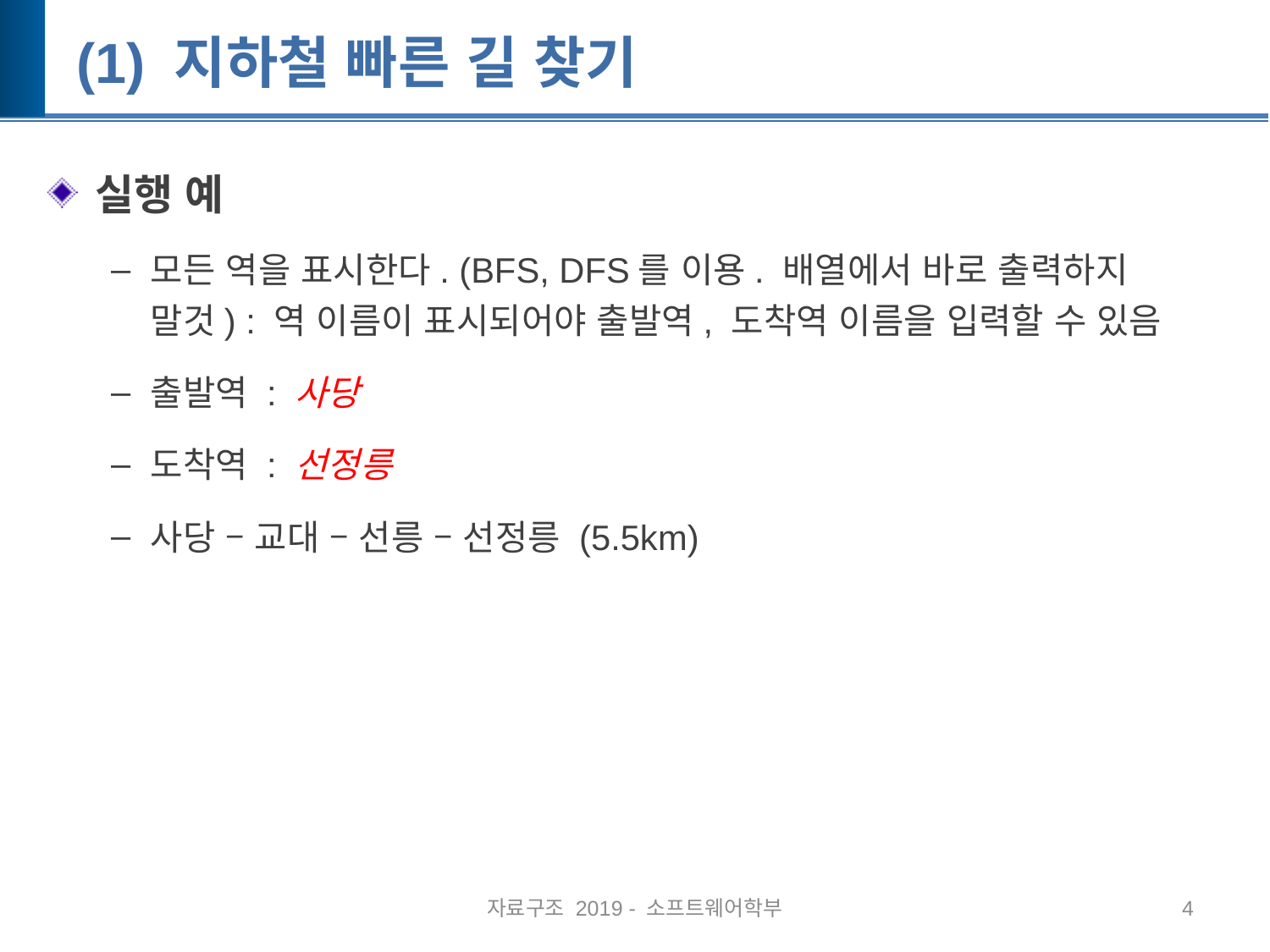

# (1) 지하철 빠른 길 찾기
실행 예
모든 역을 표시한다. (BFS, DFS를 이용. 배열에서 바로 출력하지 말것) : 역 이름이 표시되어야 출발역, 도착역 이름을 입력할 수 있음
출발역 : 사당
도착역 : 선정릉
사당 – 교대 – 선릉 – 선정릉 (5.5km)
자료구조 2019 - 소프트웨어학부
4